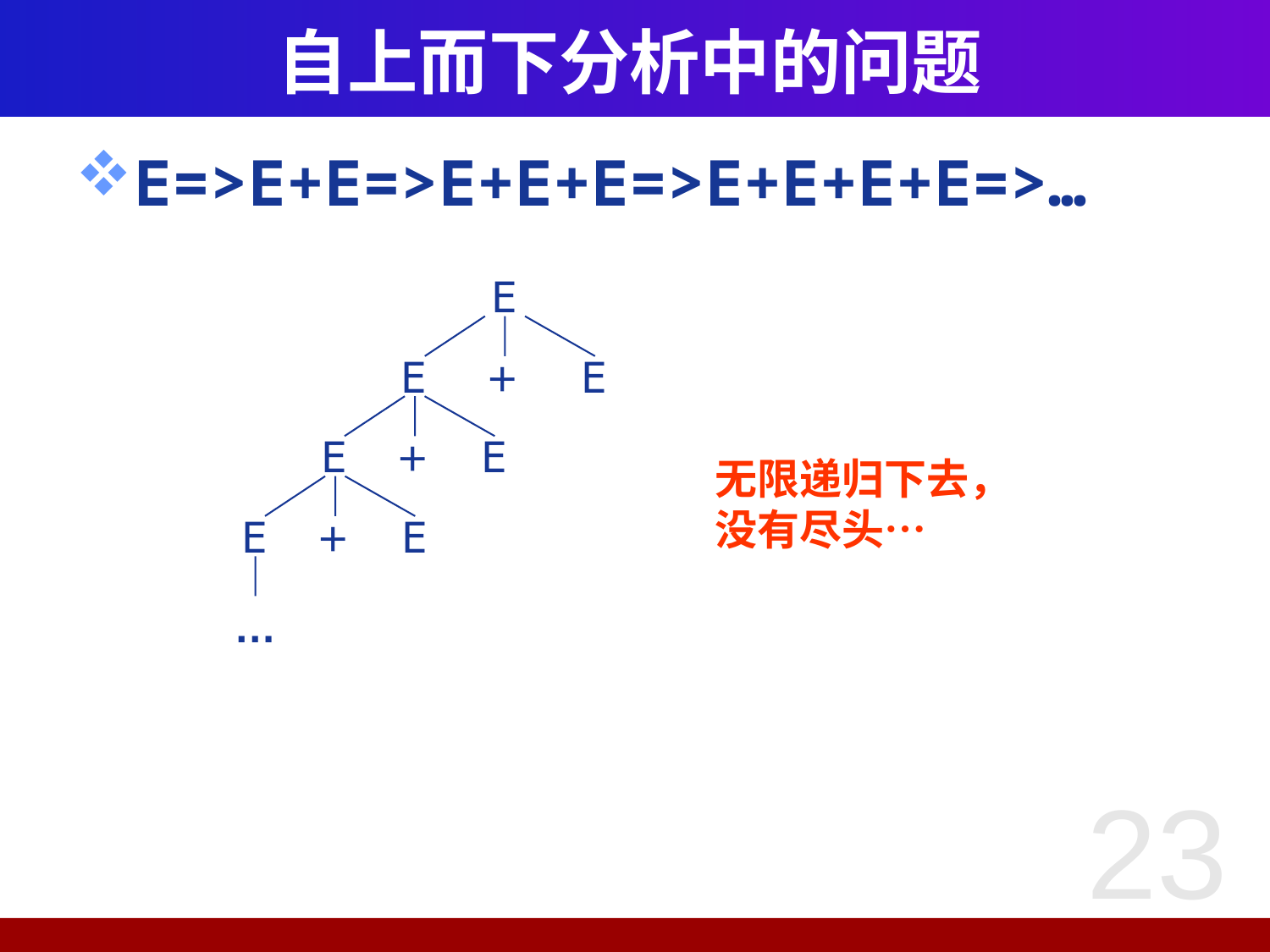

# 自上而下分析中的问题
E=>E+E=>E+E+E=>E+E+E+E=>…
E

+
E
E

+
E
E
无限递归下去，
没有尽头…

+
E
E

…
23